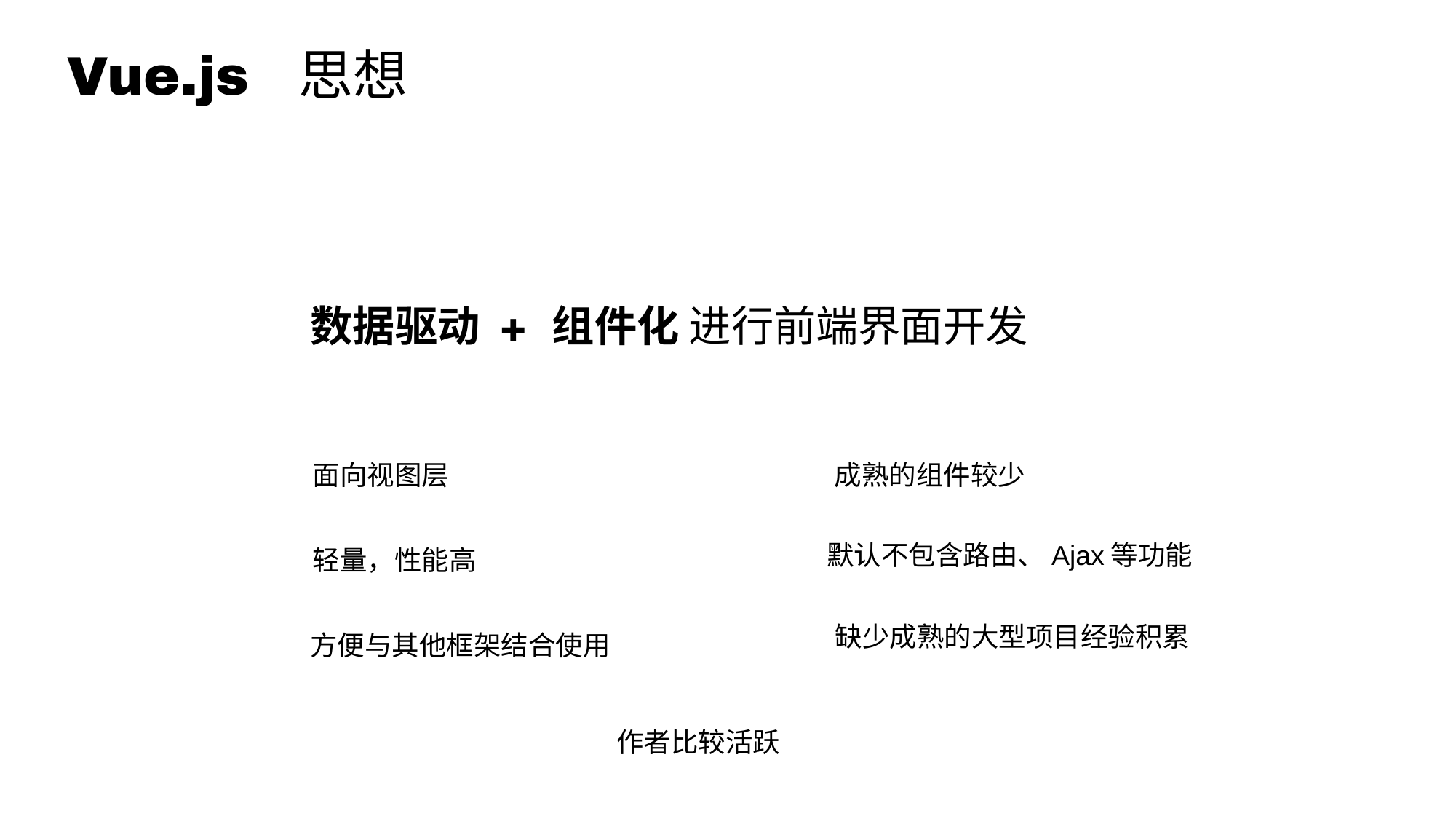

Vue.js  思想
数据驱动 + 组件化 进行前端界面开发
面向视图层
成熟的组件较少
默认不包含路由、Ajax等功能
轻量，性能高
缺少成熟的大型项目经验积累
方便与其他框架结合使用
作者比较活跃